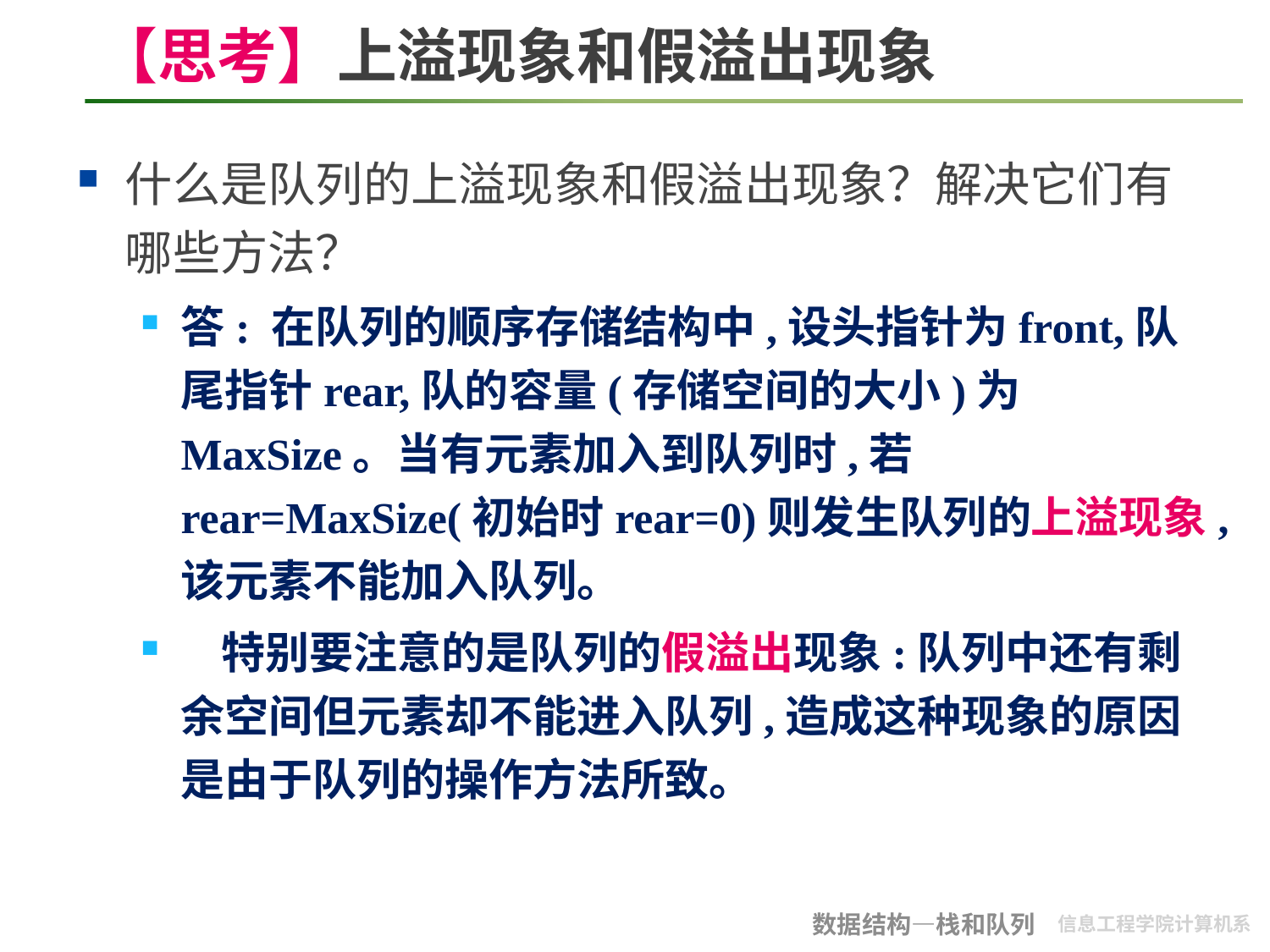

# 【思考】上溢现象和假溢出现象
什么是队列的上溢现象和假溢出现象？解决它们有哪些方法？
答: 在队列的顺序存储结构中,设头指针为front,队尾指针rear,队的容量(存储空间的大小)为MaxSize。当有元素加入到队列时,若 rear=MaxSize(初始时rear=0)则发生队列的上溢现象,该元素不能加入队列。
   特别要注意的是队列的假溢出现象:队列中还有剩余空间但元素却不能进入队列,造成这种现象的原因是由于队列的操作方法所致。